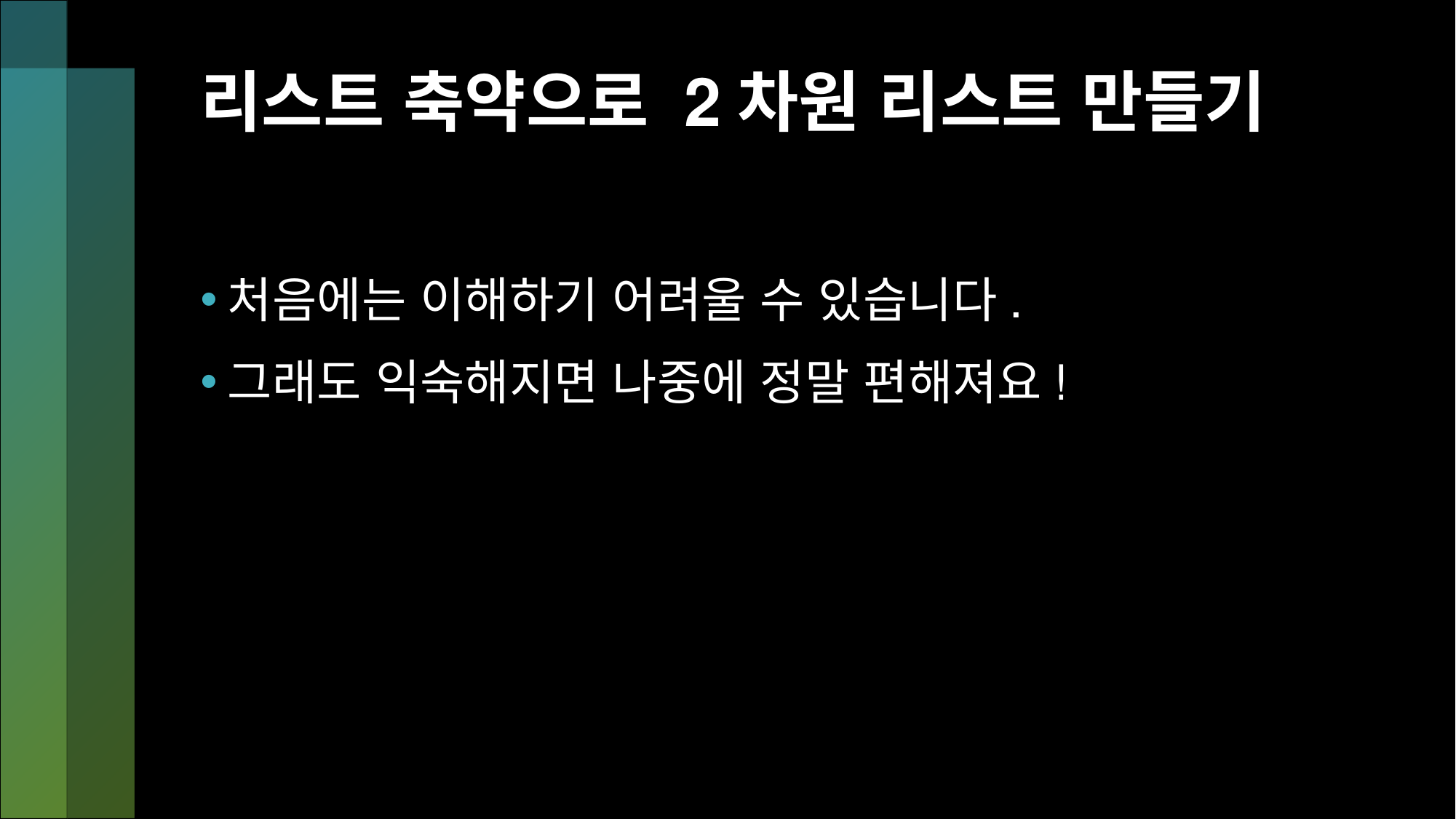

# 리스트 축약으로 2차원 리스트 만들기
처음에는 이해하기 어려울 수 있습니다.
그래도 익숙해지면 나중에 정말 편해져요!